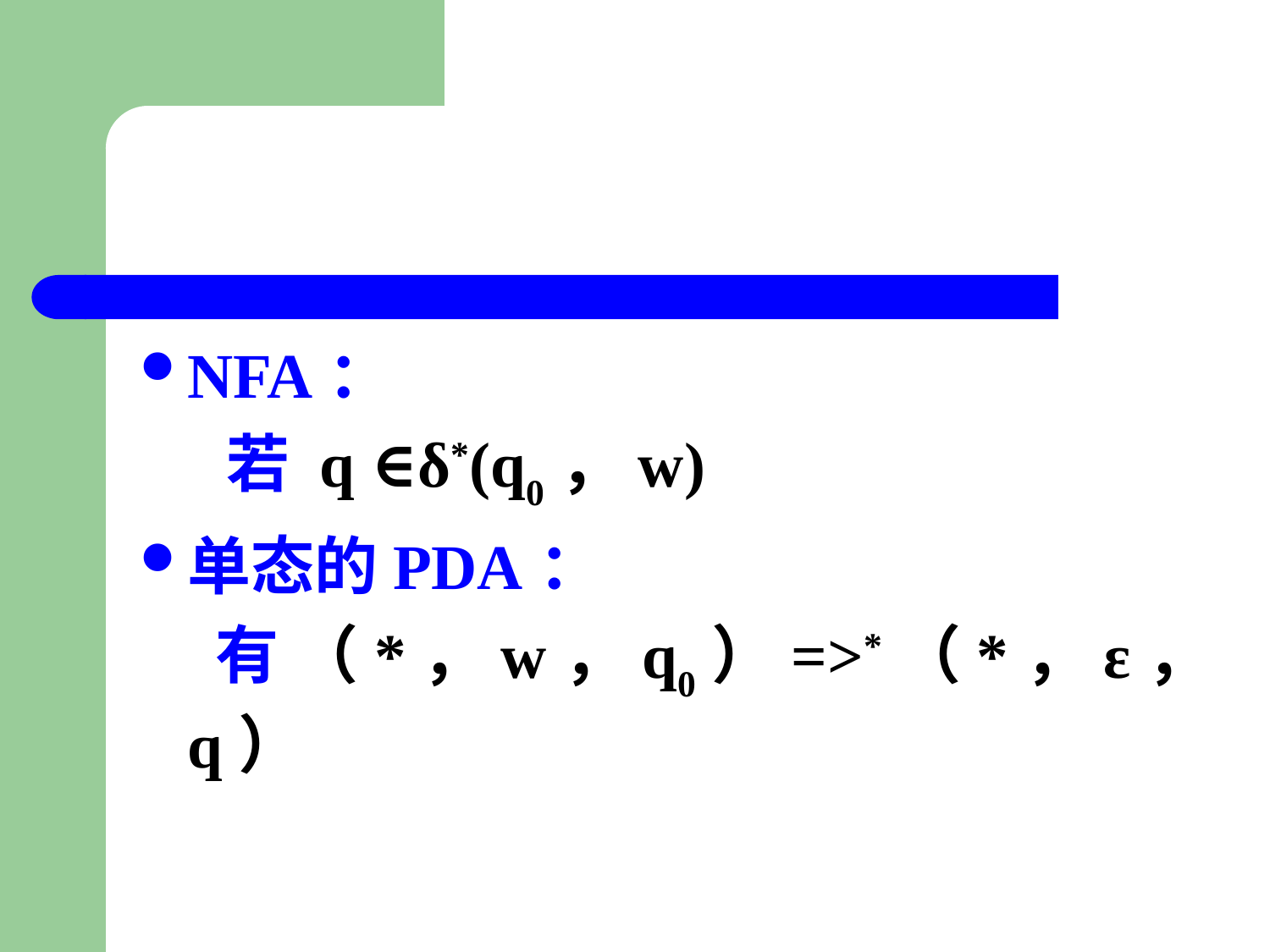

#
NFA：
     若 q ∈δ*(q0，w)
单态的PDA：
    有 （*，w，q0）=>*（*，ε，q）